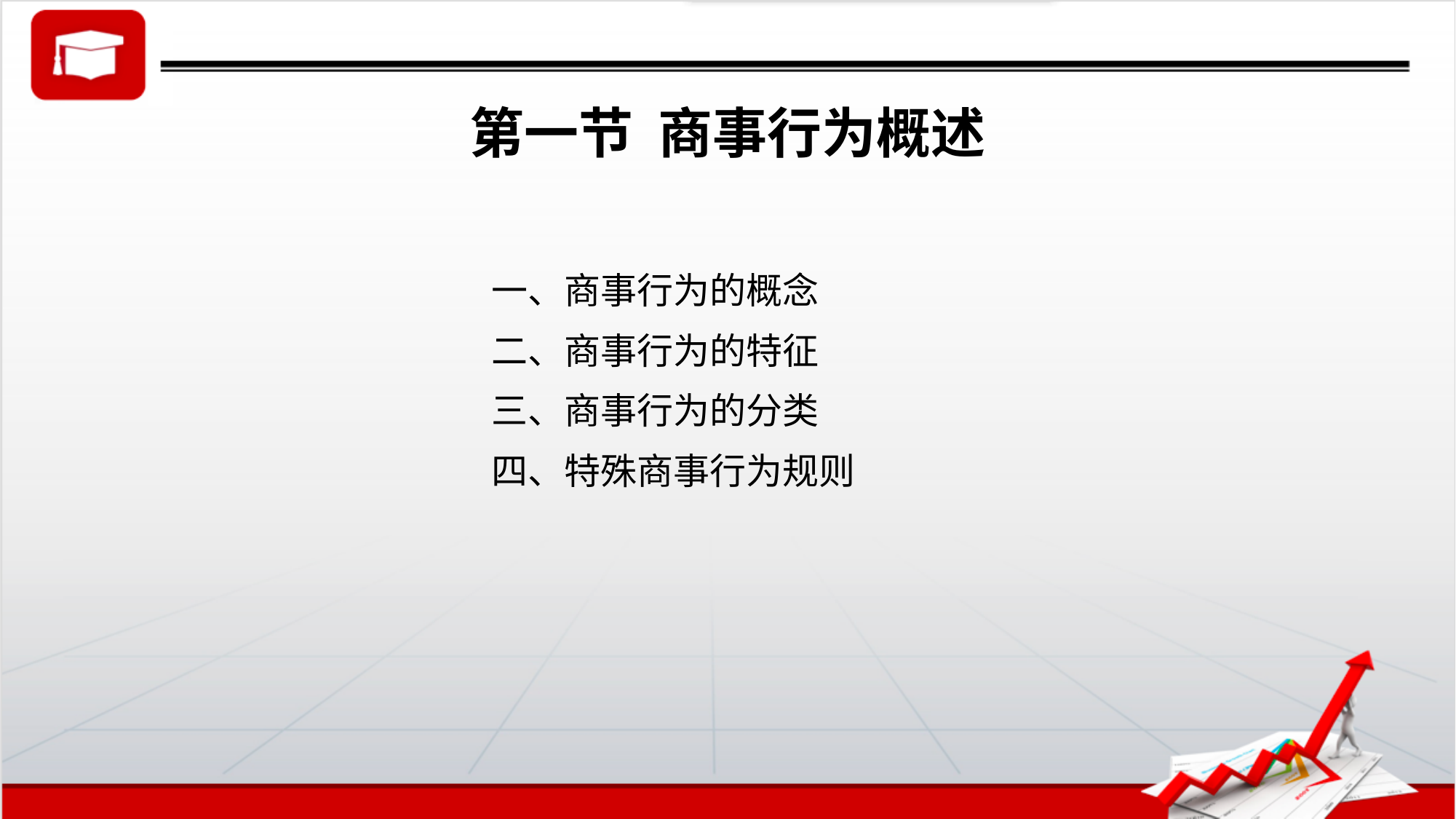

# 第一节  商事行为概述
一、商事行为的概念
二、商事行为的特征
三、商事行为的分类
四、特殊商事行为规则